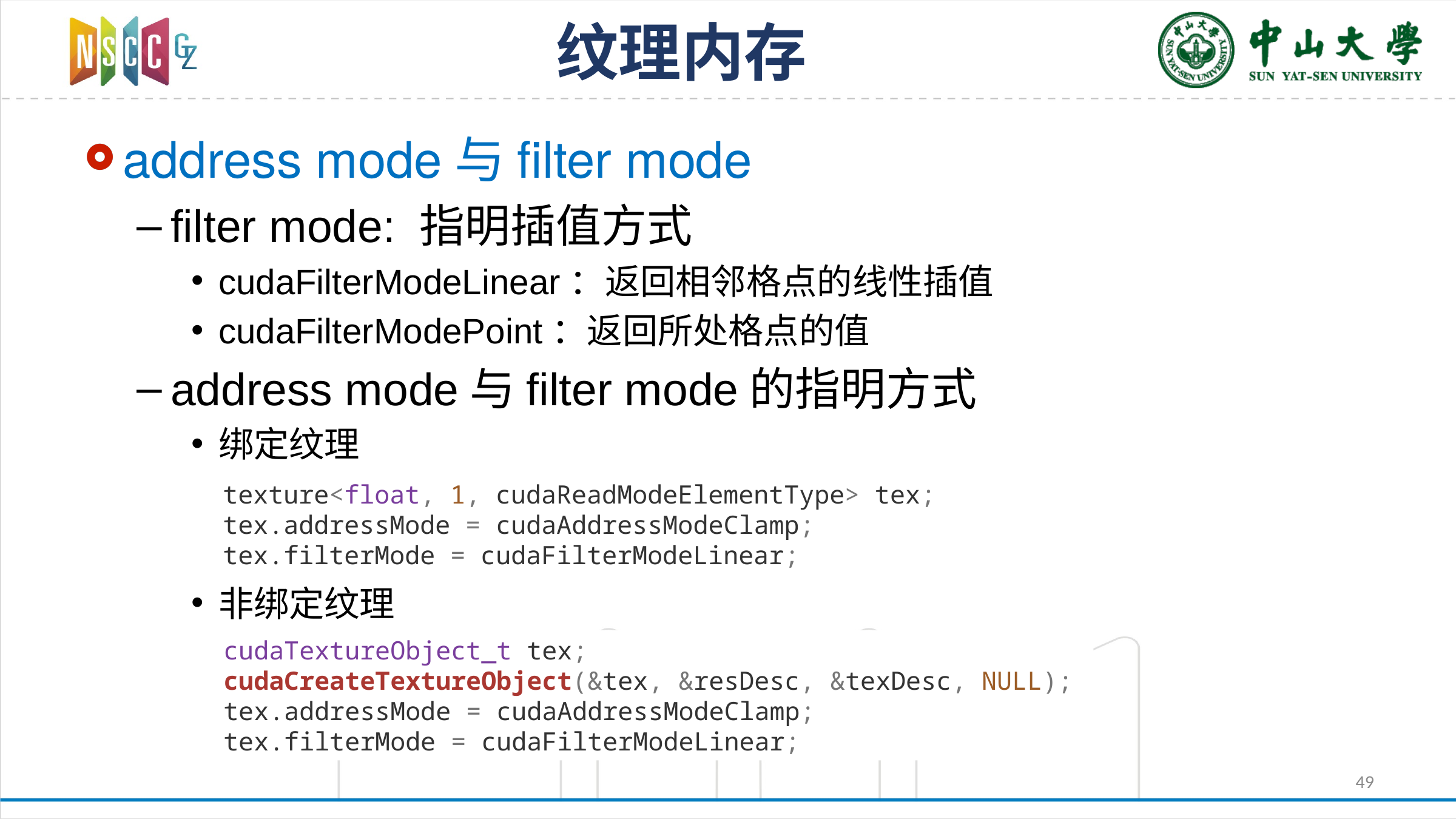

# 纹理内存
address mode与filter mode
filter mode: 指明插值方式
cudaFilterModeLinear：返回相邻格点的线性插值
cudaFilterModePoint：返回所处格点的值
address mode与filter mode的指明方式
绑定纹理

非绑定纹理

texture<float, 1, cudaReadModeElementType> tex;
tex.addressMode = cudaAddressModeClamp;
tex.filterMode = cudaFilterModeLinear;
cudaTextureObject_t tex;
cudaCreateTextureObject(&tex, &resDesc, &texDesc, NULL);
tex.addressMode = cudaAddressModeClamp;
tex.filterMode = cudaFilterModeLinear;
49